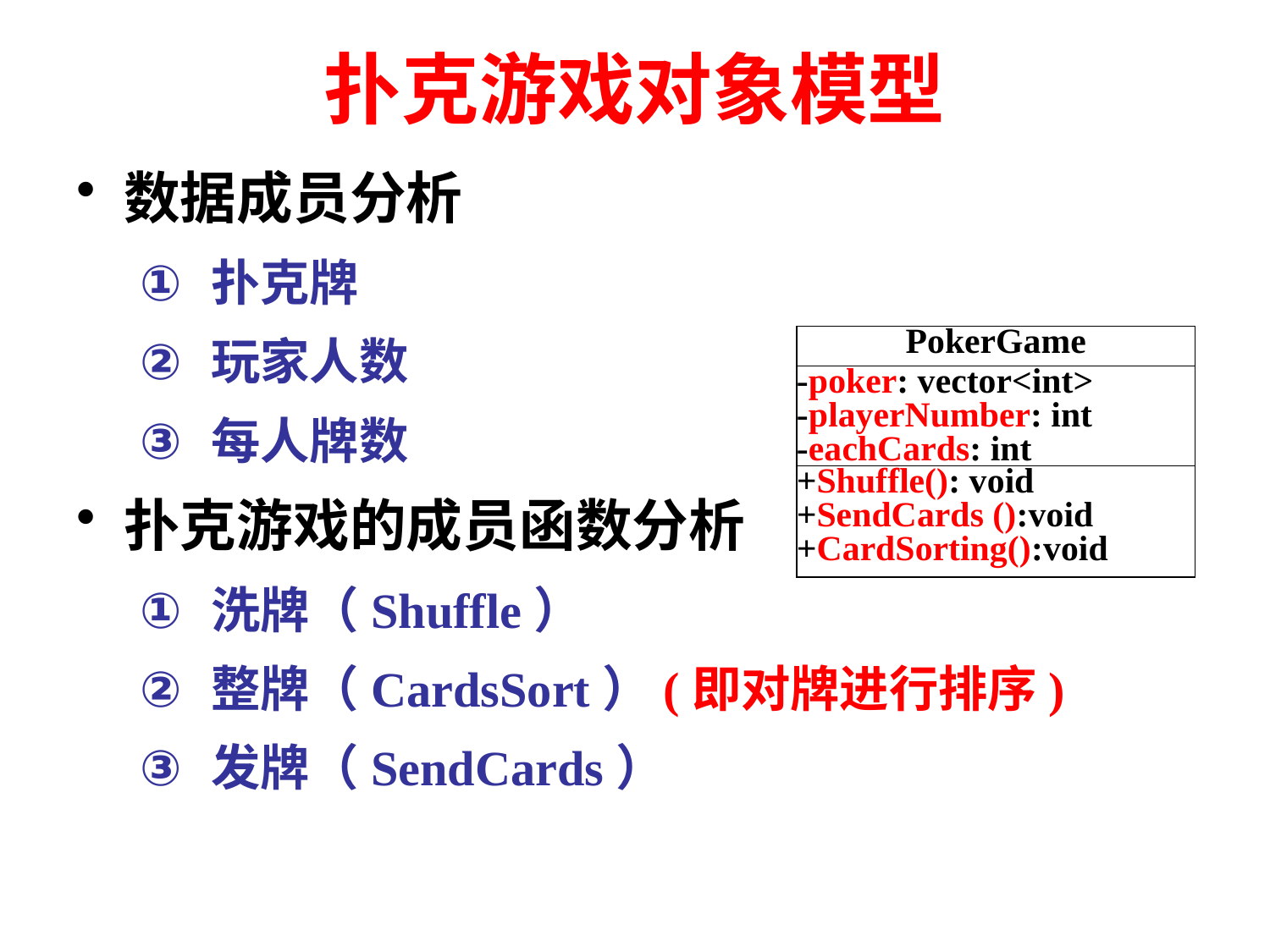

# 扑克游戏对象模型
数据成员分析
扑克牌
玩家人数
每人牌数
扑克游戏的成员函数分析
洗牌（Shuffle）
整牌（CardsSort）(即对牌进行排序)
发牌（SendCards）

PokerGame
-poker: vector<int>
-playerNumber: int
-eachCards: int
+Shuffle(): void
+SendCards ():void
+CardSorting():void